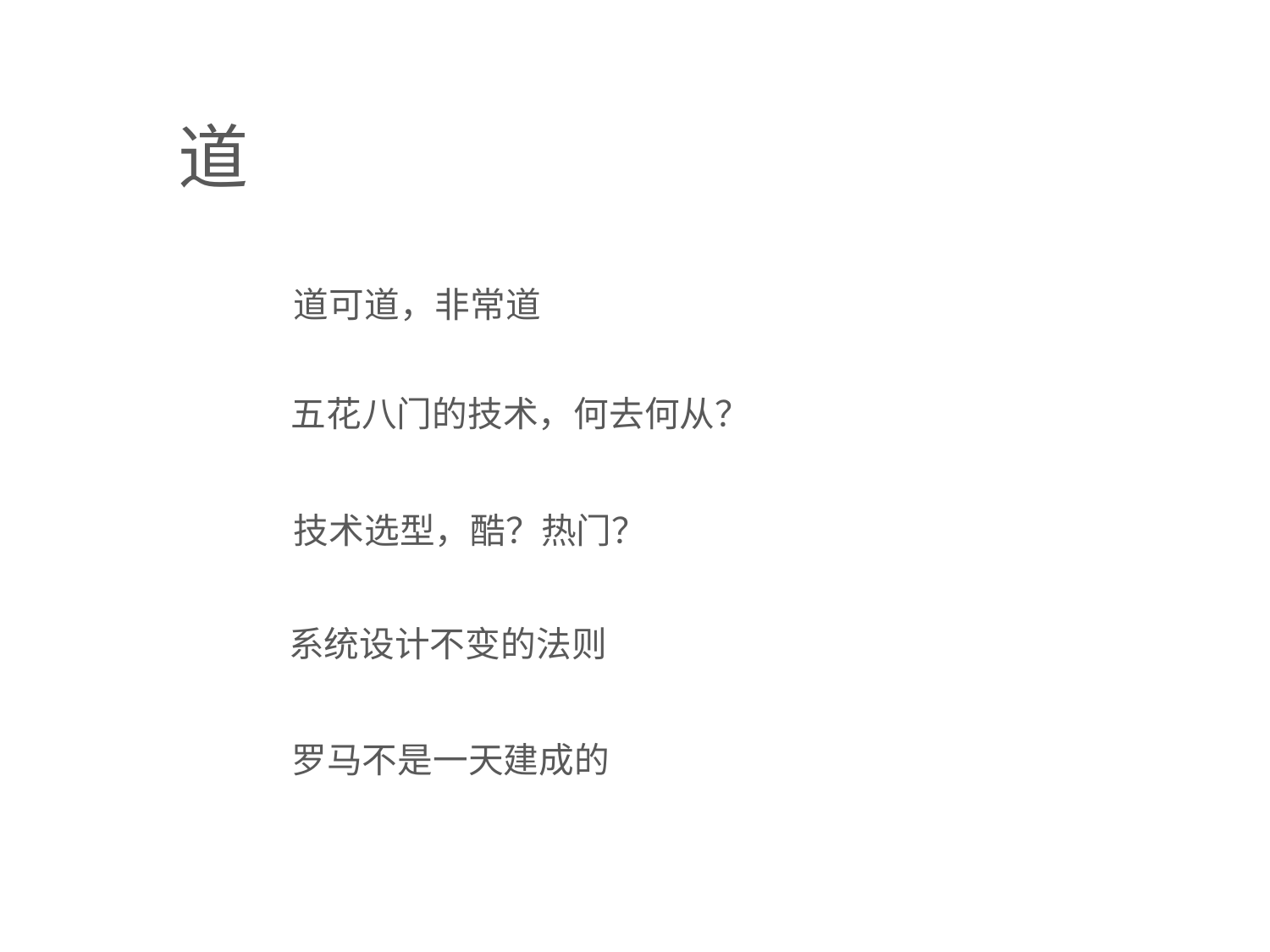

道
道可道，非常道
五花八门的技术，何去何从？
技术选型，酷？热门？
系统设计不变的法则
罗马不是一天建成的